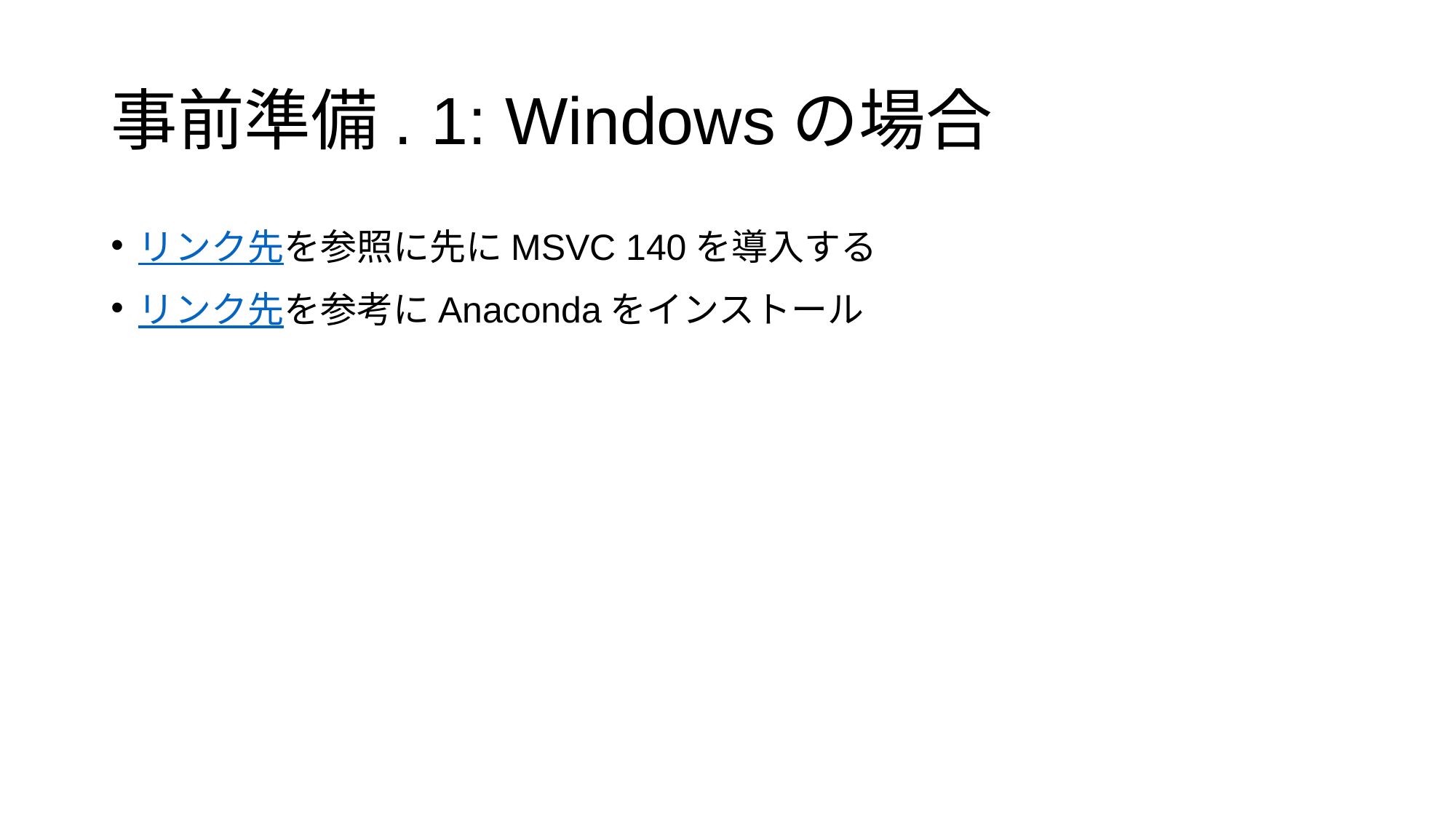

# 事前準備. 1: Windowsの場合
リンク先を参照に先にMSVC 140を導入する
リンク先を参考にAnacondaをインストール